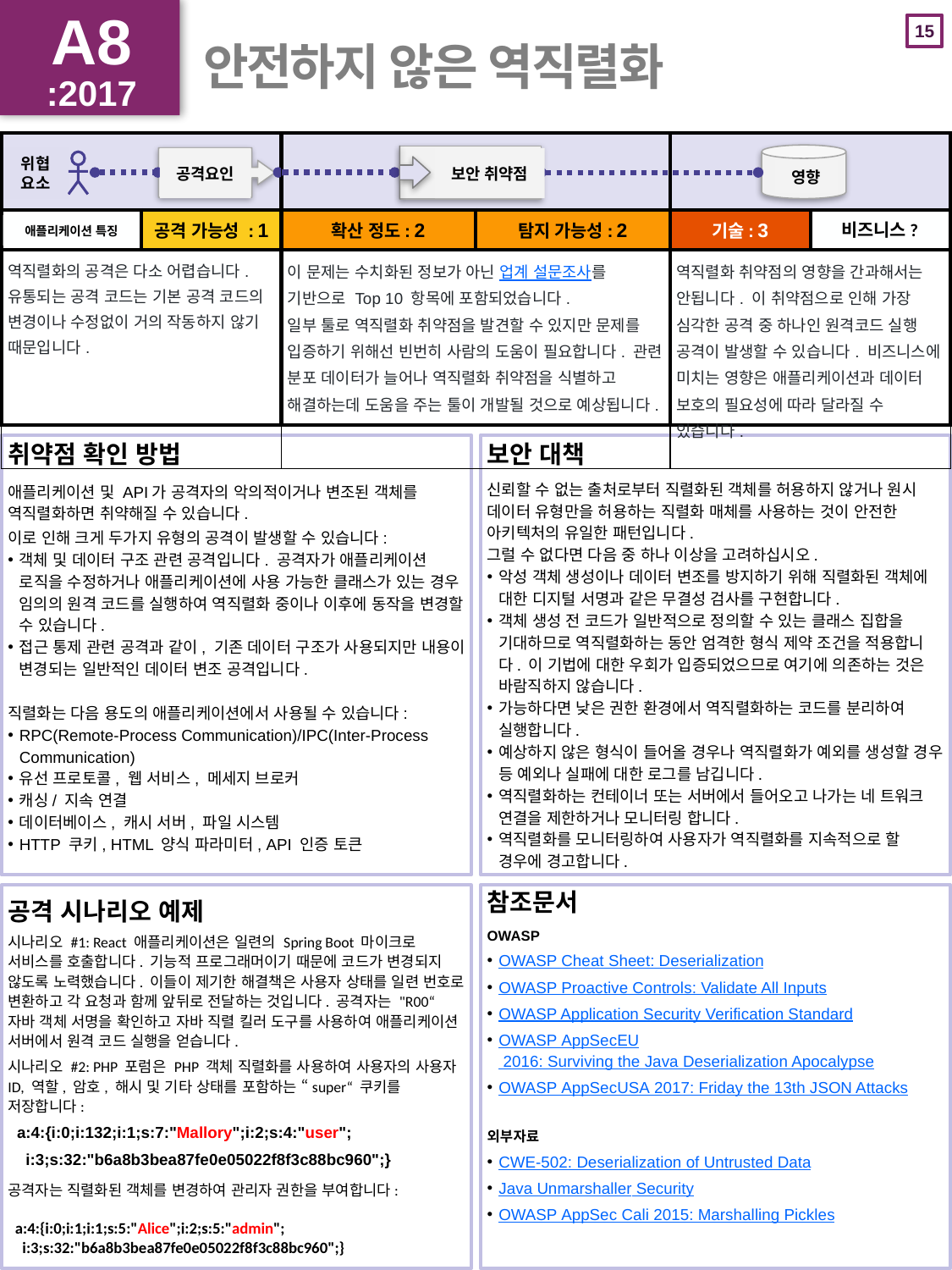

A8
:2017
# 안전하지 않은 역직렬화
|  |  |  |  |  |  |
| --- | --- | --- | --- | --- | --- |
|  | 공격 가능성 : 1 | 확산 정도: 2 | 탐지 가능성: 2 | 기술: 3 |  |
| 역직렬화의 공격은 다소 어렵습니다. 유통되는 공격 코드는 기본 공격 코드의 변경이나 수정없이 거의 작동하지 않기 때문입니다. |  | 이 문제는 수치화된 정보가 아닌 업계 설문조사를 기반으로 Top 10 항목에 포함되었습니다. 일부 툴로 역직렬화 취약점을 발견할 수 있지만 문제를 입증하기 위해선 빈번히 사람의 도움이 필요합니다. 관련 분포 데이터가 늘어나 역직렬화 취약점을 식별하고 해결하는데 도움을 주는 툴이 개발될 것으로 예상됩니다. |  | 역직렬화 취약점의 영향을 간과해서는 안됩니다. 이 취약점으로 인해 가장 심각한 공격 중 하나인 원격코드 실행 공격이 발생할 수 있습니다. 비즈니스에 미치는 영향은 애플리케이션과 데이터 보호의 필요성에 따라 달라질 수 있습니다. |  |
위협요소
보안 취약점
공격요인
영향
애플리케이션 특징
비즈니스?
취약점 확인 방법

애플리케이션 및 API가 공격자의 악의적이거나 변조된 객체를 역직렬화하면 취약해질 수 있습니다.
이로 인해 크게 두가지 유형의 공격이 발생할 수 있습니다:
객체 및 데이터 구조 관련 공격입니다. 공격자가 애플리케이션 로직을 수정하거나 애플리케이션에 사용 가능한 클래스가 있는 경우 임의의 원격 코드를 실행하여 역직렬화 중이나 이후에 동작을 변경할 수 있습니다.
접근 통제 관련 공격과 같이, 기존 데이터 구조가 사용되지만 내용이 변경되는 일반적인 데이터 변조 공격입니다.

직렬화는 다음 용도의 애플리케이션에서 사용될 수 있습니다:
RPC(Remote-Process Communication)/IPC(Inter-Process Communication)
유선 프로토콜, 웹 서비스, 메세지 브로커
캐싱/ 지속 연결
데이터베이스, 캐시 서버, 파일 시스템
HTTP 쿠키, HTML 양식 파라미터, API 인증 토큰
보안 대책

신뢰할 수 없는 출처로부터 직렬화된 객체를 허용하지 않거나 원시 데이터 유형만을 허용하는 직렬화 매체를 사용하는 것이 안전한 아키텍처의 유일한 패턴입니다.
그럴 수 없다면 다음 중 하나 이상을 고려하십시오.
악성 객체 생성이나 데이터 변조를 방지하기 위해 직렬화된 객체에 대한 디지털 서명과 같은 무결성 검사를 구현합니다.
객체 생성 전 코드가 일반적으로 정의할 수 있는 클래스 집합을 기대하므로 역직렬화하는 동안 엄격한 형식 제약 조건을 적용합니다. 이 기법에 대한 우회가 입증되었으므로 여기에 의존하는 것은 바람직하지 않습니다.
가능하다면 낮은 권한 환경에서 역직렬화하는 코드를 분리하여 실행합니다.
예상하지 않은 형식이 들어올 경우나 역직렬화가 예외를 생성할 경우 등 예외나 실패에 대한 로그를 남깁니다.
역직렬화하는 컨테이너 또는 서버에서 들어오고 나가는 네 트워크 연결을 제한하거나 모니터링 합니다.
역직렬화를 모니터링하여 사용자가 역직렬화를 지속적으로 할 경우에 경고합니다.
공격 시나리오 예제
시나리오 #1: React 애플리케이션은 일련의 Spring Boot 마이크로 서비스를 호출합니다. 기능적 프로그래머이기 때문에 코드가 변경되지 않도록 노력했습니다. 이들이 제기한 해결책은 사용자 상태를 일련 번호로 변환하고 각 요청과 함께 앞뒤로 전달하는 것입니다. 공격자는 "R00“ 자바 객체 서명을 확인하고 자바 직렬 킬러 도구를 사용하여 애플리케이션 서버에서 원격 코드 실행을 얻습니다.
시나리오 #2: PHP 포럼은 PHP 객체 직렬화를 사용하여 사용자의 사용자 ID, 역할, 암호, 해시 및 기타 상태를 포함하는 “super“ 쿠키를 저장합니다:
  a:4:{i:0;i:132;i:1;s:7:"Mallory";i:2;s:4:"user";
    i:3;s:32:"b6a8b3bea87fe0e05022f8f3c88bc960";}

공격자는 직렬화된 객체를 변경하여 관리자 권한을 부여합니다:

  a:4:{i:0;i:1;i:1;s:5:"Alice";i:2;s:5:"admin";
    i:3;s:32:"b6a8b3bea87fe0e05022f8f3c88bc960";}
참조문서

OWASP
OWASP Cheat Sheet: Deserialization
OWASP Proactive Controls: Validate All Inputs
OWASP Application Security Verification Standard
OWASP AppSecEU 2016: Surviving the Java Deserialization Apocalypse
OWASP AppSecUSA 2017: Friday the 13th JSON Attacks

외부자료
CWE-502: Deserialization of Untrusted Data
Java Unmarshaller Security
OWASP AppSec Cali 2015: Marshalling Pickles